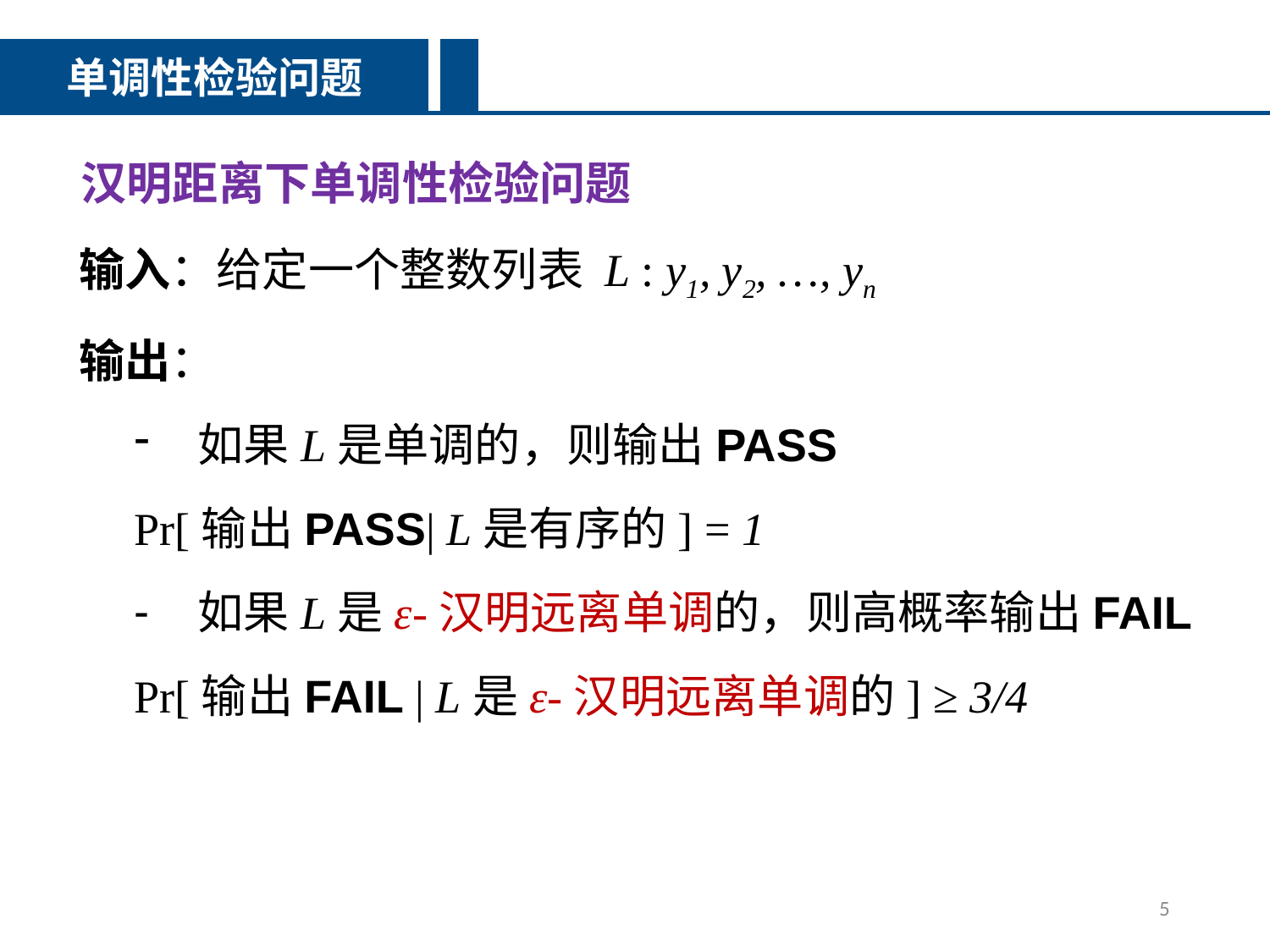

单调性检验问题

汉明距离下单调性检验问题
输入：给定一个整数列表 L : y1, y2, …, yn
输出：
如果L是单调的，则输出PASS
	Pr[输出PASS| L是有序的] = 1
如果L是ε-汉明远离单调的，则高概率输出FAIL
	Pr[输出FAIL | L是ε-汉明远离单调的] ≥ 3/4
5